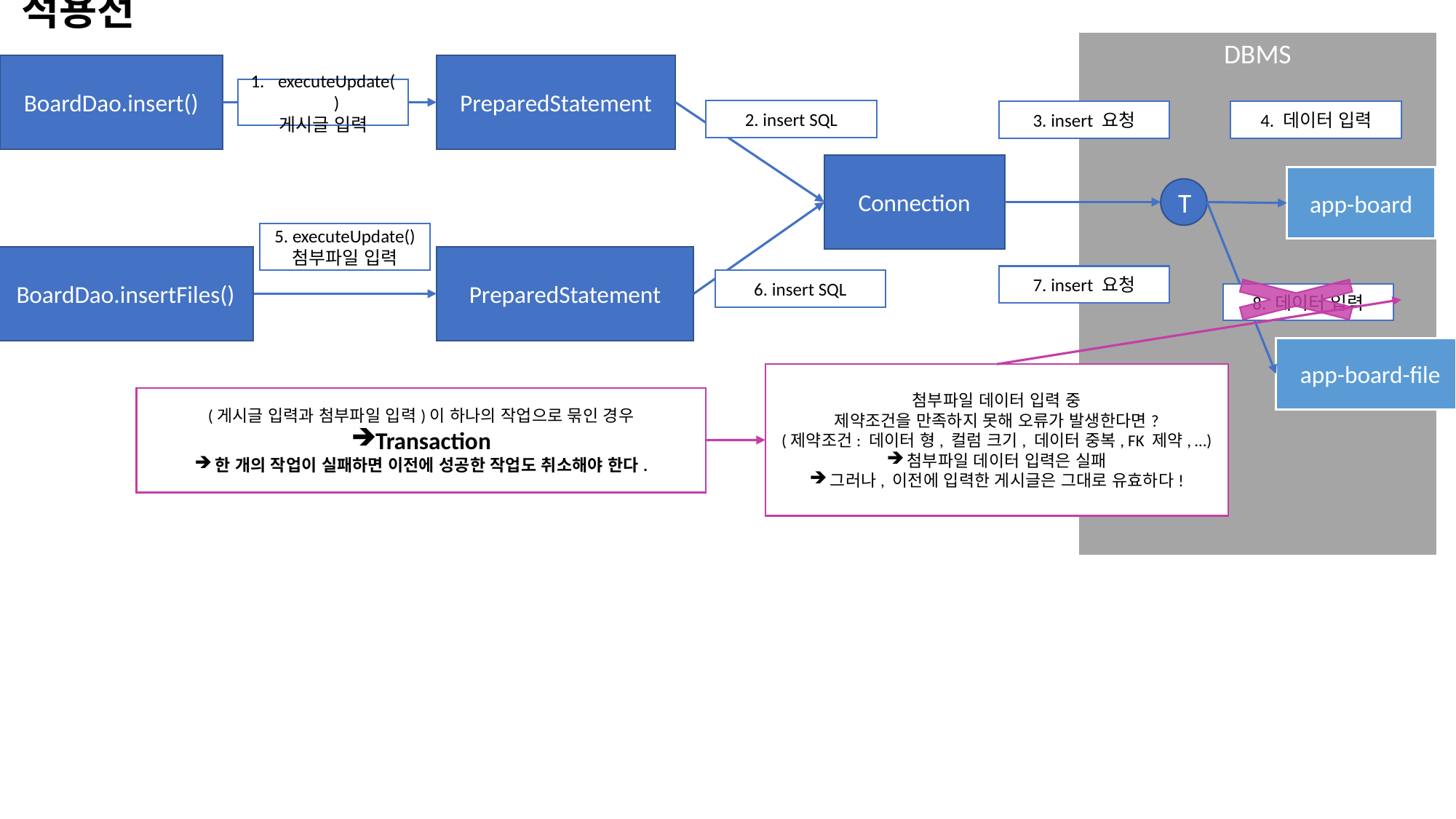

# 적용전
DBMS
BoardDao.insert()
PreparedStatement
executeUpdate()
게시글 입력
2. insert SQL
3. insert 요청
4. 데이터 입력
Connection
app-board
T
5. executeUpdate()
첨부파일 입력
BoardDao.insertFiles()
PreparedStatement
7. insert 요청
6. insert SQL

8. 데이터 입력
app-board-file
첨부파일 데이터 입력 중
제약조건을 만족하지 못해 오류가 발생한다면?
(제약조건: 데이터 형, 컬럼 크기, 데이터 중복, FK 제약, …)
첨부파일 데이터 입력은 실패
그러나, 이전에 입력한 게시글은 그대로 유효하다!
(게시글 입력과 첨부파일 입력)이 하나의 작업으로 묶인 경우
Transaction
한 개의 작업이 실패하면 이전에 성공한 작업도 취소해야 한다.